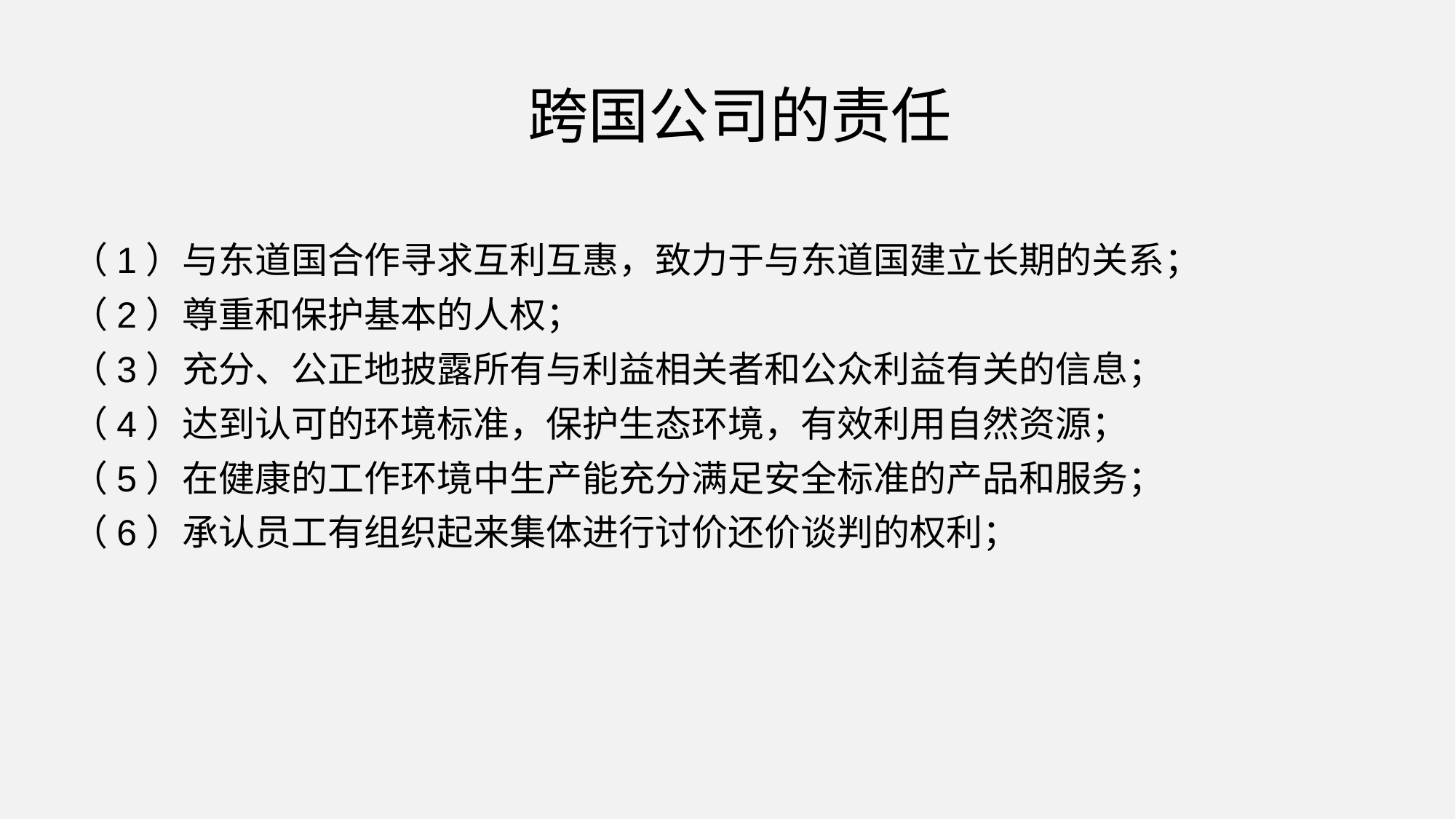

# 跨国公司的责任
（1）与东道国合作寻求互利互惠，致力于与东道国建立长期的关系；
（2）尊重和保护基本的人权；
（3）充分、公正地披露所有与利益相关者和公众利益有关的信息；
（4）达到认可的环境标准，保护生态环境，有效利用自然资源；
（5）在健康的工作环境中生产能充分满足安全标准的产品和服务；
（6）承认员工有组织起来集体进行讨价还价谈判的权利；